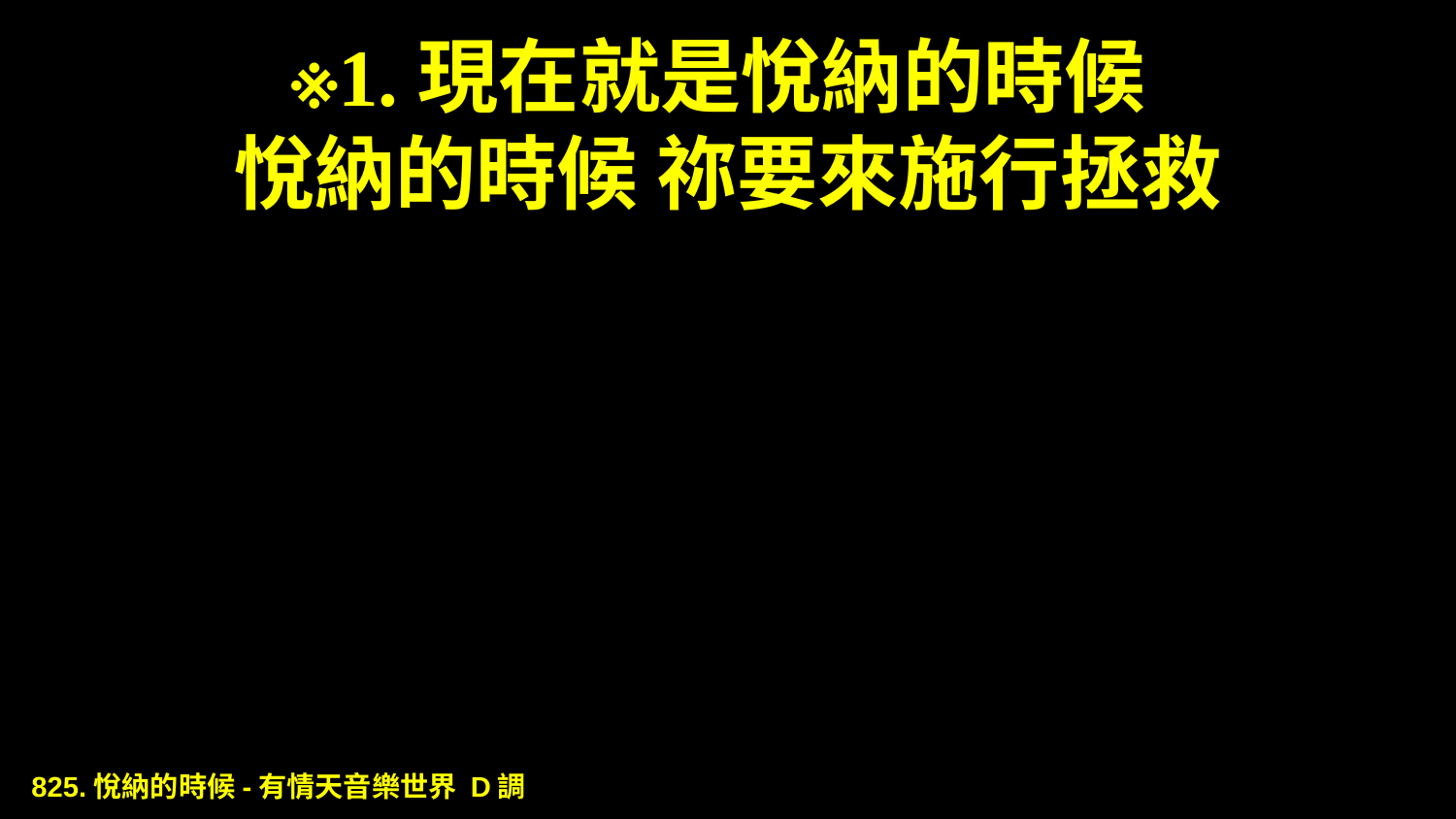

# ※1.現在就是悅納的時候 悅納的時候 祢要來施行拯救
825.悅納的時候-有情天音樂世界 D調